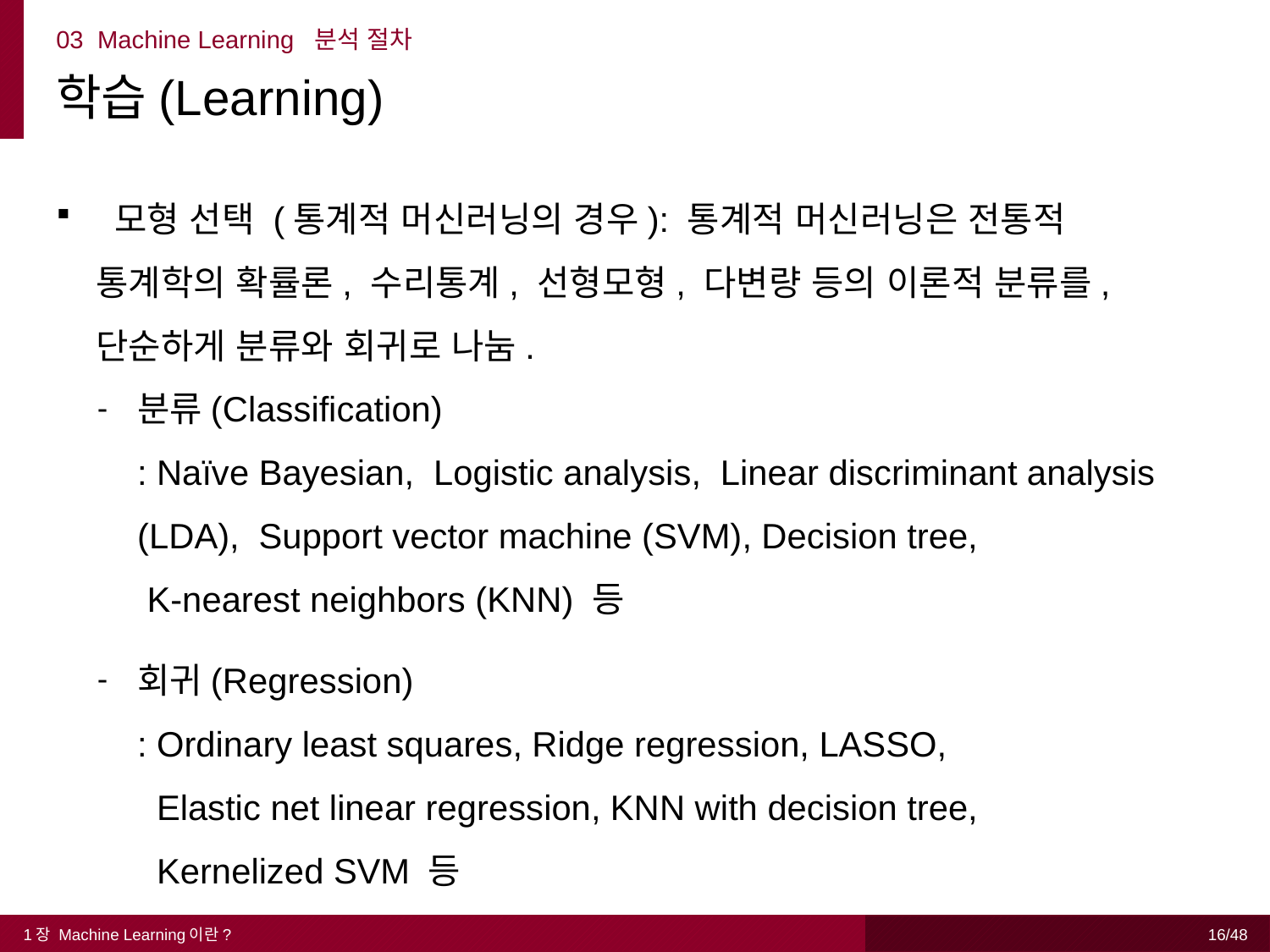

03  Machine Learning  분석 절차
학습(Learning)
 모형 선택 (통계적 머신러닝의 경우): 통계적 머신러닝은 전통적 통계학의 확률론, 수리통계, 선형모형, 다변량 등의 이론적 분류를, 단순하게 분류와 회귀로 나눔.
분류(Classification)
: Naïve Bayesian,  Logistic analysis,  Linear discriminant analysis (LDA),  Support vector machine (SVM), Decision tree,
 K-nearest neighbors (KNN) 등
회귀(Regression)
: Ordinary least squares, Ridge regression, LASSO,
  Elastic net linear regression, KNN with decision tree,
  Kernelized SVM 등
1장 Machine Learning이란?
16/48